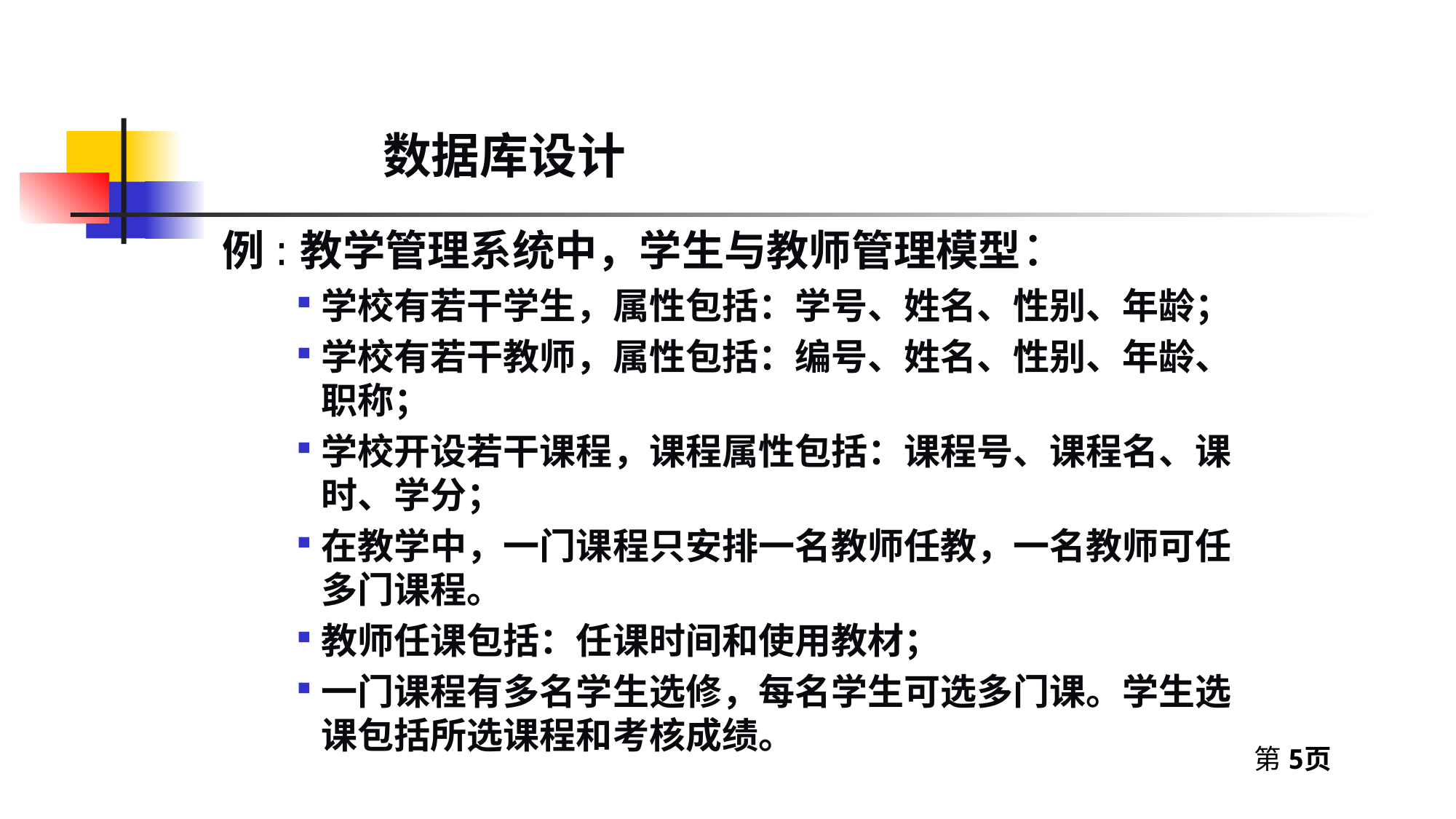

数据库设计
  例:教学管理系统中，学生与教师管理模型：
学校有若干学生，属性包括：学号、姓名、性别、年龄；
学校有若干教师，属性包括：编号、姓名、性别、年龄、职称；
学校开设若干课程，课程属性包括：课程号、课程名、课时、学分；
在教学中，一门课程只安排一名教师任教，一名教师可任多门课程。
教师任课包括：任课时间和使用教材；
一门课程有多名学生选修，每名学生可选多门课。学生选课包括所选课程和考核成绩。